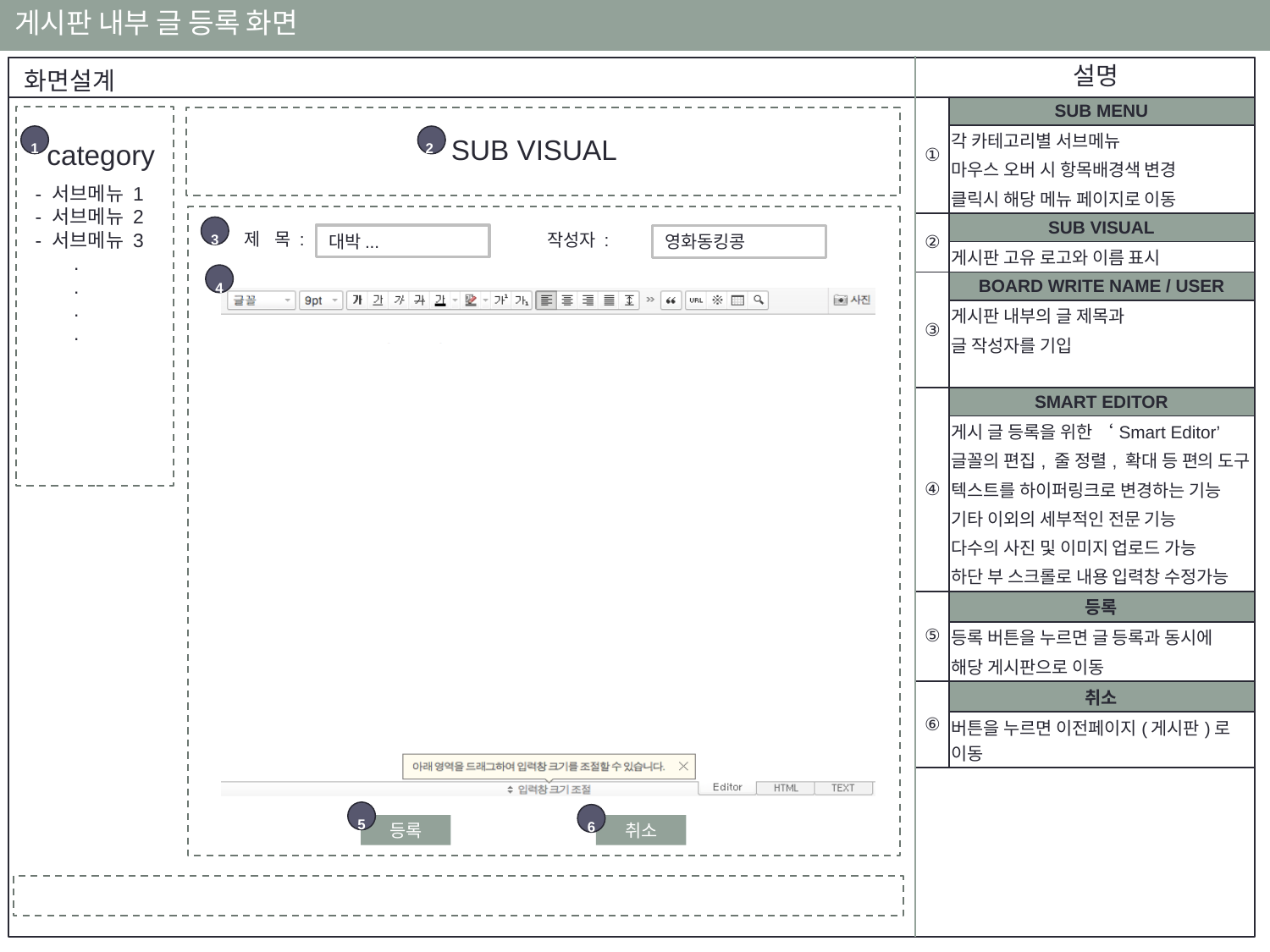

게시판 내부 글 등록 화면
설명

화면설계
| ① | SUB MENU |
| --- | --- |
|  | 각 카테고리별 서브메뉴 마우스 오버 시 항목배경색 변경 클릭시 해당 메뉴 페이지로 이동 |
| ② | SUB VISUAL |
|  | 게시판 고유 로고와 이름 표시 |
| ③ | BOARD WRITE NAME / USER |
|  | 게시판 내부의 글 제목과 글 작성자를 기입 |
| ④ | SMART EDITOR |
|  | 게시 글 등록을 위한 ‘Smart Editor’ 글꼴의 편집, 줄 정렬, 확대 등 편의 도구 텍스트를 하이퍼링크로 변경하는 기능 기타 이외의 세부적인 전문 기능 다수의 사진 및 이미지 업로드 가능 하단 부 스크롤로 내용 입력창 수정가능 |
| ⑤ | 등록 |
|  | 등록 버튼을 누르면 글 등록과 동시에 해당 게시판으로 이동 |
| ⑥ | 취소 |
|  | 버튼을 누르면 이전페이지(게시판)로 이동 |

1
SUB VISUAL
2
category
- 서브메뉴 1
- 서브메뉴 2
- 서브메뉴 3
       .
       .
       .
       .

3
제   목 :
작성자 :
대박...
영화동킹콩
4
|  |
| --- |

5
6
등록
취소